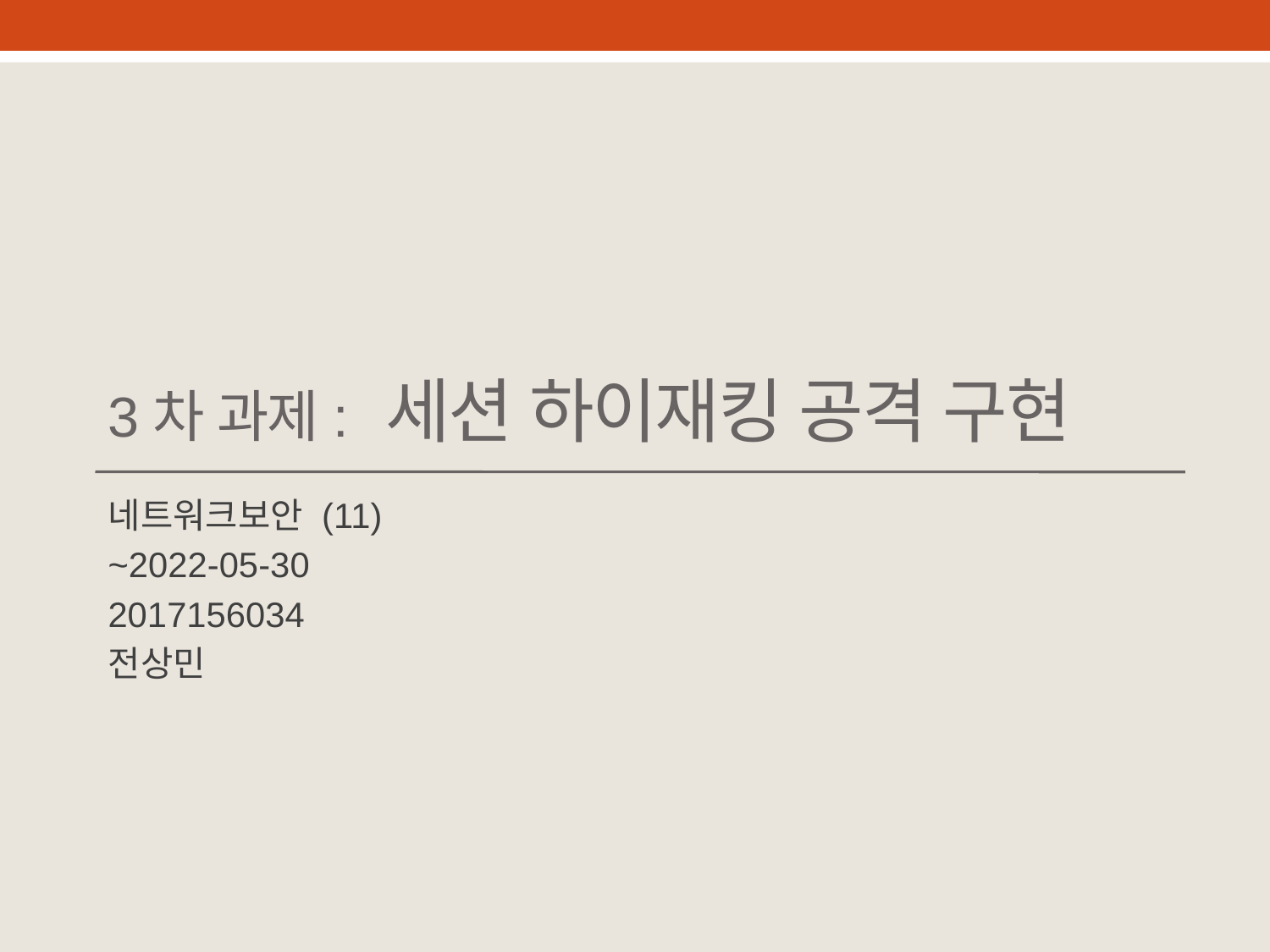

# 3차 과제: 세션 하이재킹 공격 구현
네트워크보안 (11)
~2022-05-30
2017156034
전상민